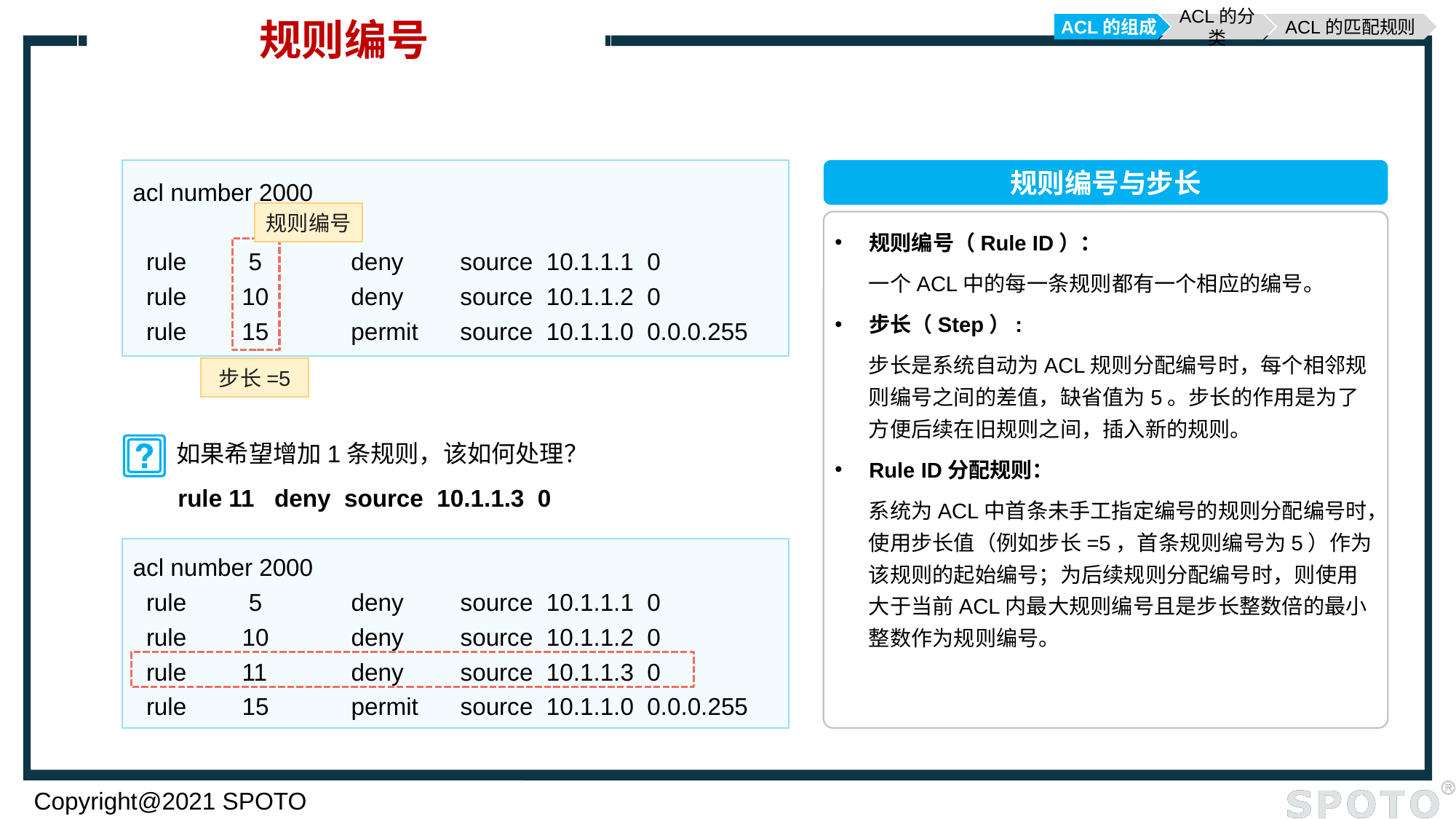

# 规则编号
ACL的组成
ACL的分类
ACL的匹配规则
acl number 2000

  rule	 5	deny	source  10.1.1.1  0
  rule	10	deny	source  10.1.1.2  0
  rule	15	permit	source  10.1.1.0  0.0.0.255
规则编号与步长
规则编号
规则编号（Rule ID）：
一个ACL中的每一条规则都有一个相应的编号。
步长（Step）:
步长是系统自动为ACL规则分配编号时，每个相邻规则编号之间的差值，缺省值为5。步长的作用是为了方便后续在旧规则之间，插入新的规则。
Rule ID分配规则：
系统为ACL中首条未手工指定编号的规则分配编号时，使用步长值（例如步长=5，首条规则编号为5）作为该规则的起始编号；为后续规则分配编号时，则使用大于当前ACL内最大规则编号且是步长整数倍的最小整数作为规则编号。

步长=5
如果希望增加1条规则，该如何处理？

rule 11   deny  source  10.1.1.3  0
acl number 2000
  rule	 5	deny	source  10.1.1.1  0
  rule	10	deny	source  10.1.1.2  0
  rule	11	deny	source  10.1.1.3  0
  rule	15	permit	source  10.1.1.0  0.0.0.255